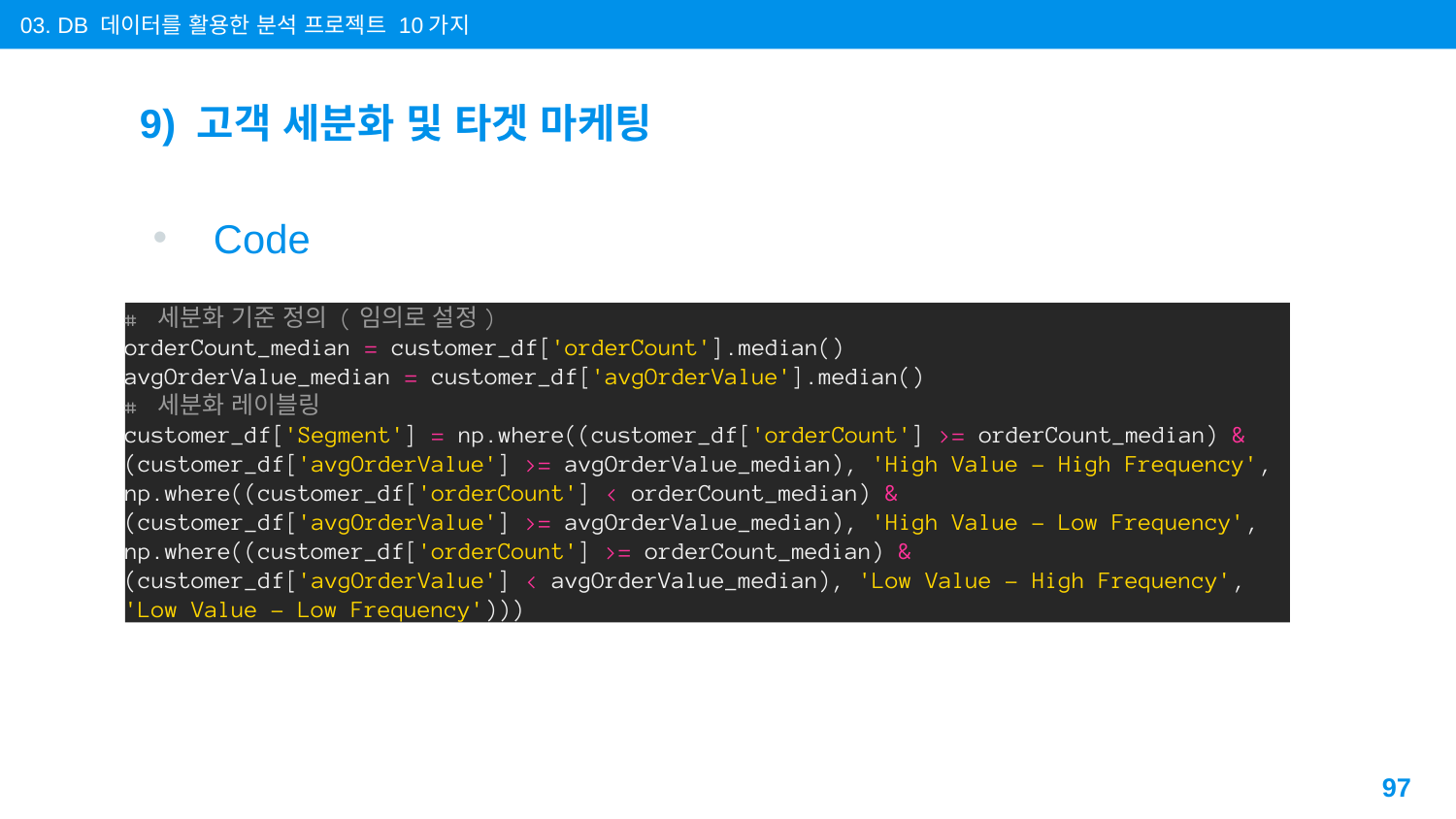

03. DB 데이터를 활용한 분석 프로젝트 10가지
# 9) 고객 세분화 및 타겟 마케팅
Code
# 세분화 기준 정의 (임의로 설정)
orderCount_median = customer_df['orderCount'].median()
avgOrderValue_median = customer_df['avgOrderValue'].median()
# 세분화 레이블링
customer_df['Segment'] = np.where((customer_df['orderCount'] >= orderCount_median) & (customer_df['avgOrderValue'] >= avgOrderValue_median), 'High Value - High Frequency',
np.where((customer_df['orderCount'] < orderCount_median) & (customer_df['avgOrderValue'] >= avgOrderValue_median), 'High Value - Low Frequency',
np.where((customer_df['orderCount'] >= orderCount_median) & (customer_df['avgOrderValue'] < avgOrderValue_median), 'Low Value - High Frequency',
'Low Value - Low Frequency')))
97